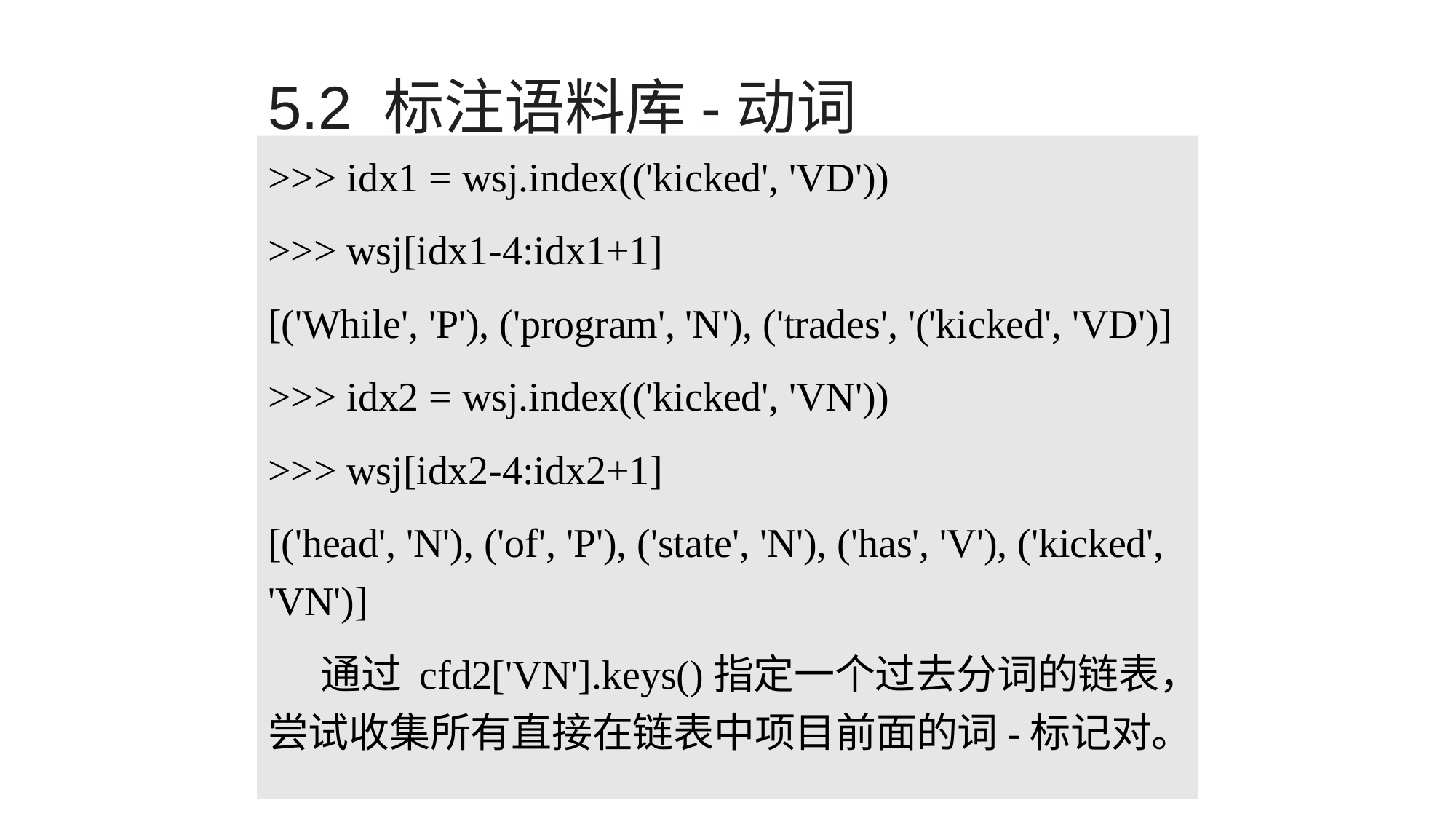

# 5.2 标注语料库-动词
>>> idx1 = wsj.index(('kicked', 'VD'))
>>> wsj[idx1-4:idx1+1]
[('While', 'P'), ('program', 'N'), ('trades', '('kicked', 'VD')]
>>> idx2 = wsj.index(('kicked', 'VN'))
>>> wsj[idx2-4:idx2+1]
[('head', 'N'), ('of', 'P'), ('state', 'N'), ('has', 'V'), ('kicked', 'VN')]
通过 cfd2['VN'].keys()指定一个过去分词的链表，尝试收集所有直接在链表中项目前面的词-标记对。